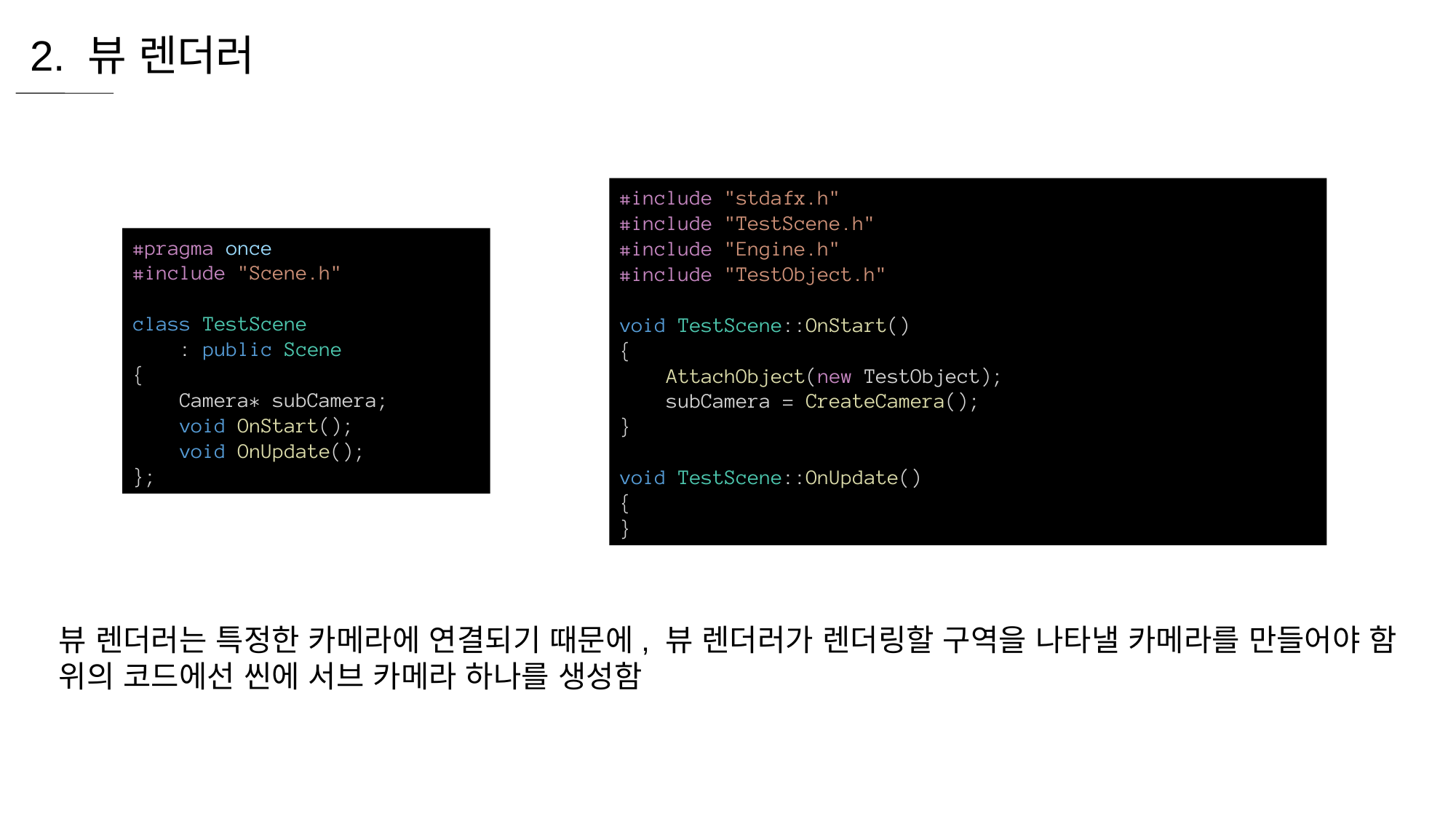

2. 뷰 렌더러
#include "stdafx.h"
#include "TestScene.h"
#include "Engine.h"
#include "TestObject.h"

void TestScene::OnStart()
{
    AttachObject(new TestObject);
    subCamera = CreateCamera();
}

void TestScene::OnUpdate()
{
}
#pragma once
#include "Scene.h"

class TestScene
    : public Scene
{
    Camera* subCamera;
    void OnStart();
    void OnUpdate();
};
뷰 렌더러는 특정한 카메라에 연결되기 때문에, 뷰 렌더러가 렌더링할 구역을 나타낼 카메라를 만들어야 함
위의 코드에선 씬에 서브 카메라 하나를 생성함